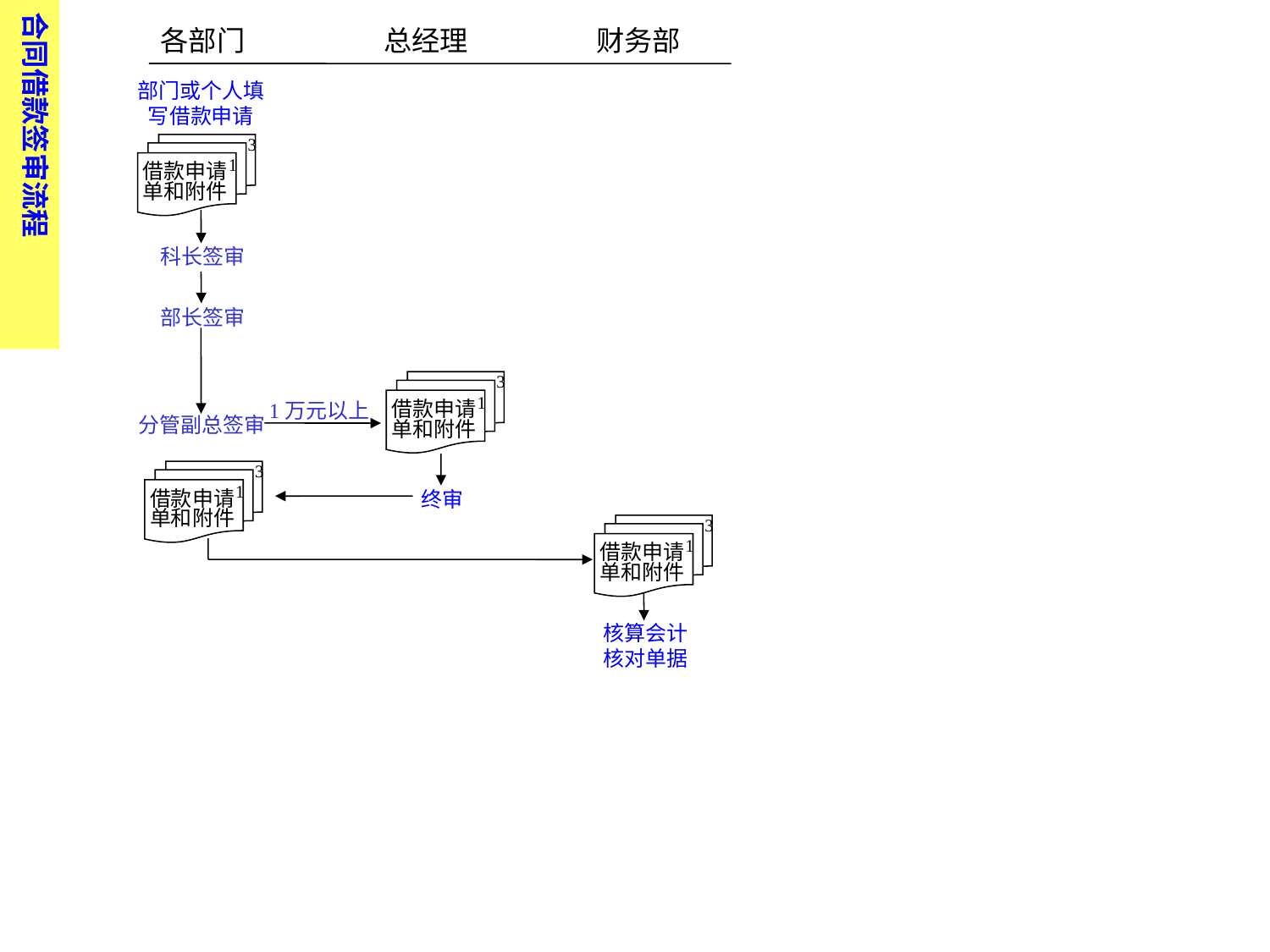

合同借款签审流程

各部门                      总经理                    财务部

部门或个人填写借款申请
3

1

借款申请单和附件

科长签审

部长签审

3

1

1万元以上
借款申请单和附件
分管副总签审

3

1

终审
借款申请单和附件

3

1

借款申请单和附件

核算会计核对单据
124